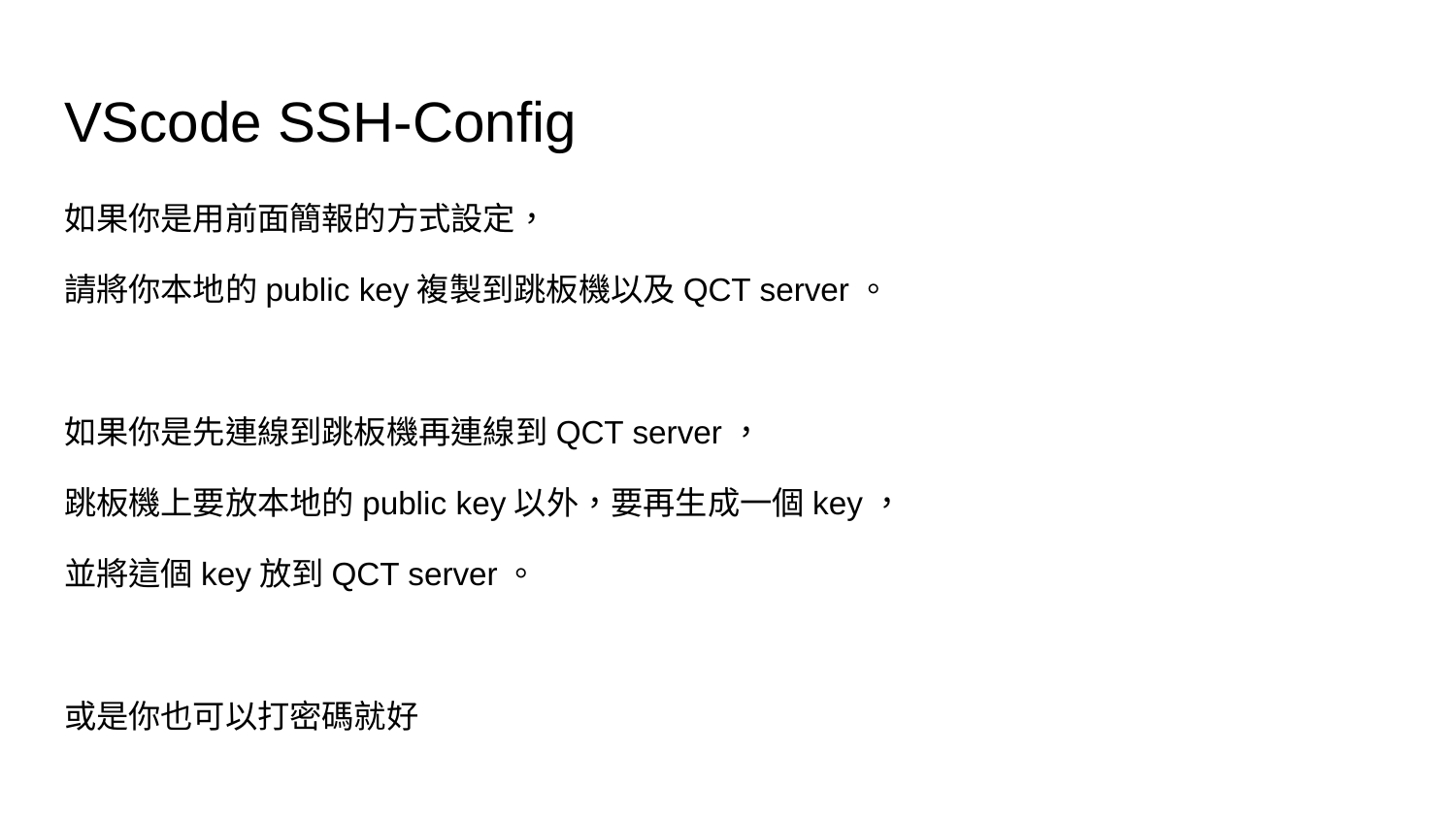

# VScode SSH-Config

如果你是用前面簡報的方式設定，
請將你本地的public key複製到跳板機以及QCT server。

如果你是先連線到跳板機再連線到QCT server，
跳板機上要放本地的public key以外，要再生成一個key，
並將這個key放到QCT server。

或是你也可以打密碼就好